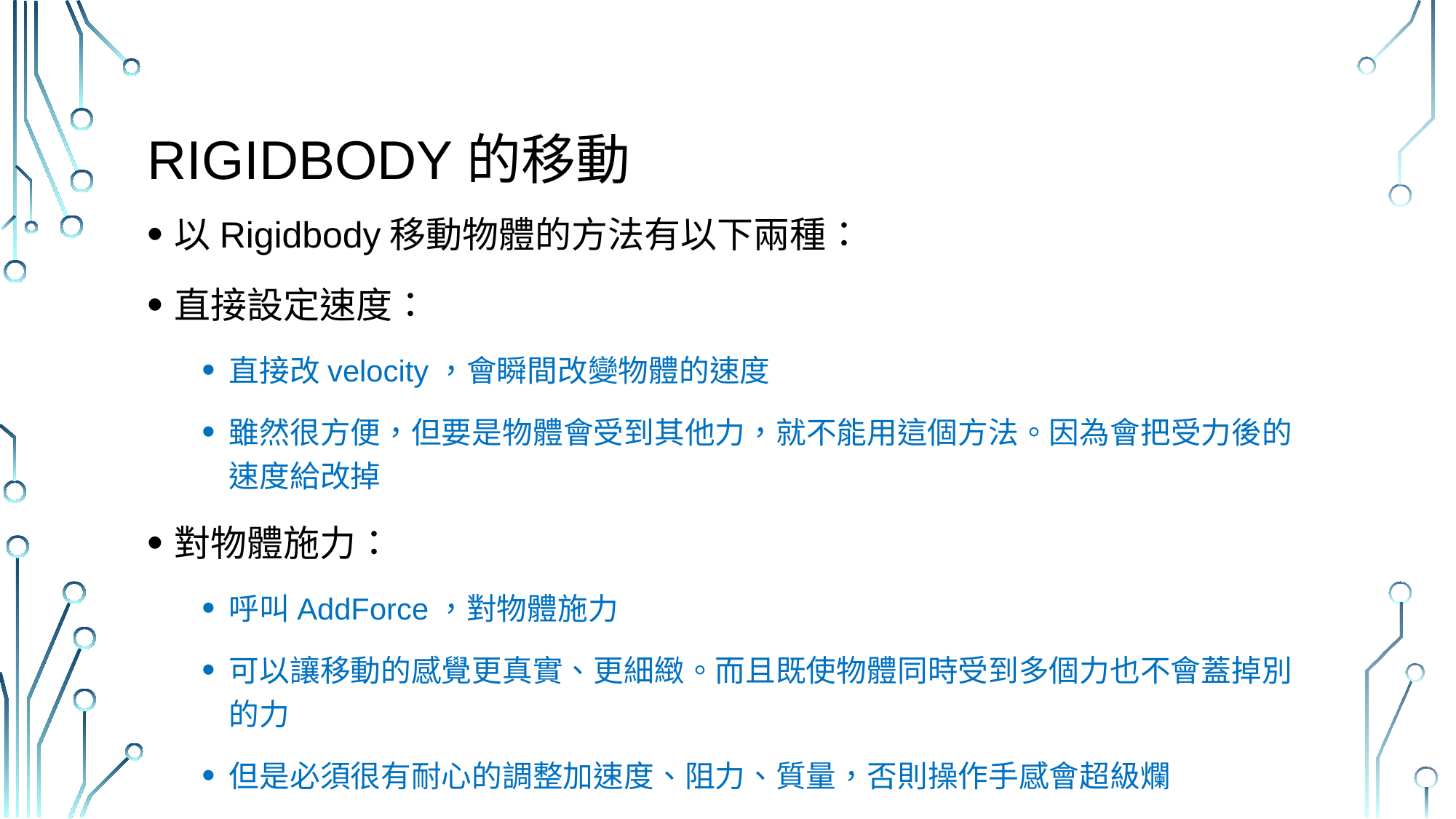

# Rigidbody的移動
以Rigidbody移動物體的方法有以下兩種：
直接設定速度：
直接改velocity，會瞬間改變物體的速度
雖然很方便，但要是物體會受到其他力，就不能用這個方法。因為會把受力後的速度給改掉
對物體施力：
呼叫AddForce，對物體施力
可以讓移動的感覺更真實、更細緻。而且既使物體同時受到多個力也不會蓋掉別的力
但是必須很有耐心的調整加速度、阻力、質量，否則操作手感會超級爛